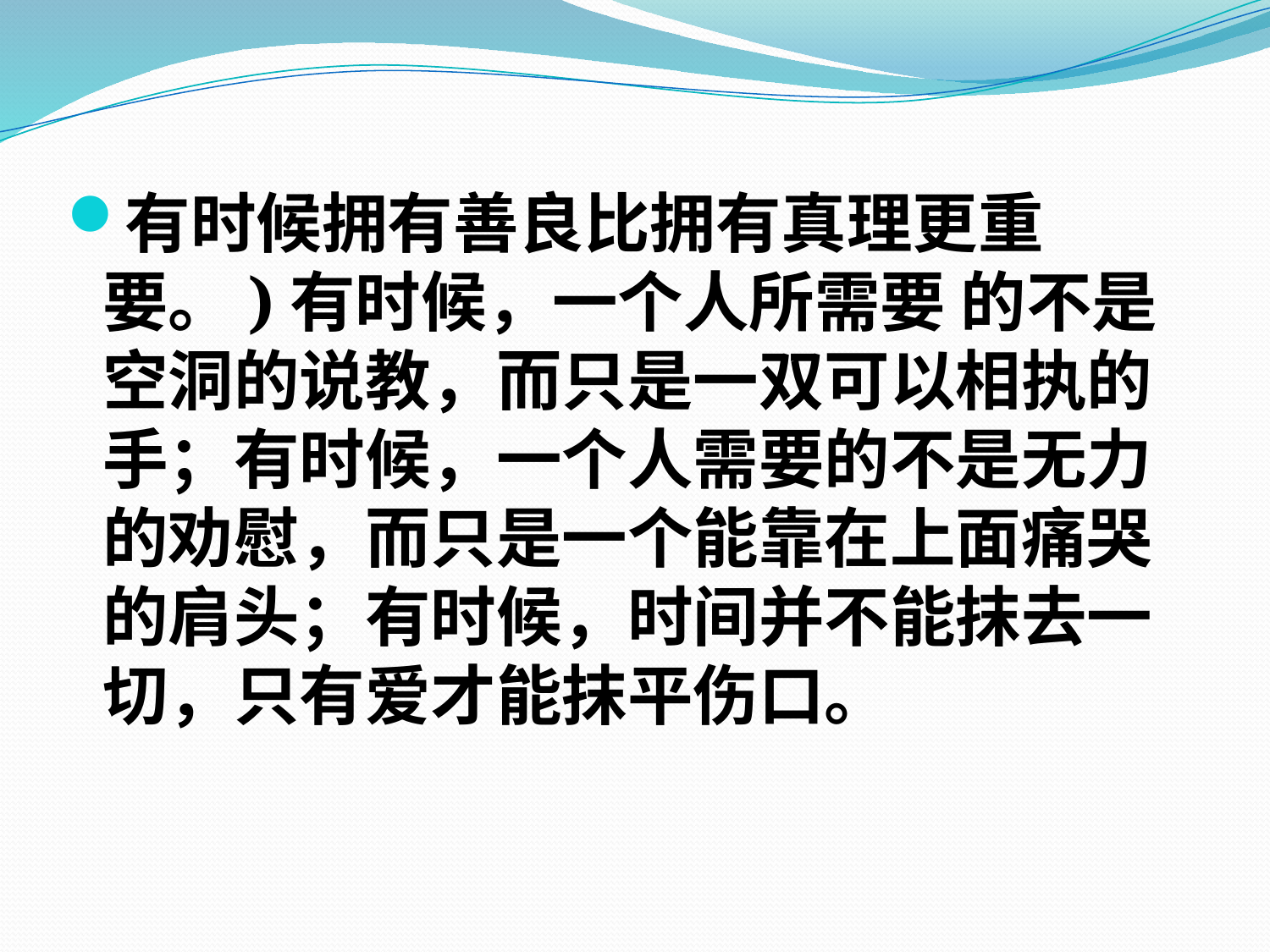

有时候拥有善良比拥有真理更重要。)有时候，一个人所需要 的不是空洞的说教，而只是一双可以相执的手；有时候，一个人需要的不是无力的劝慰，而只是一个能靠在上面痛哭的肩头；有时候，时间并不能抹去一切，只有爱才能抹平伤口。